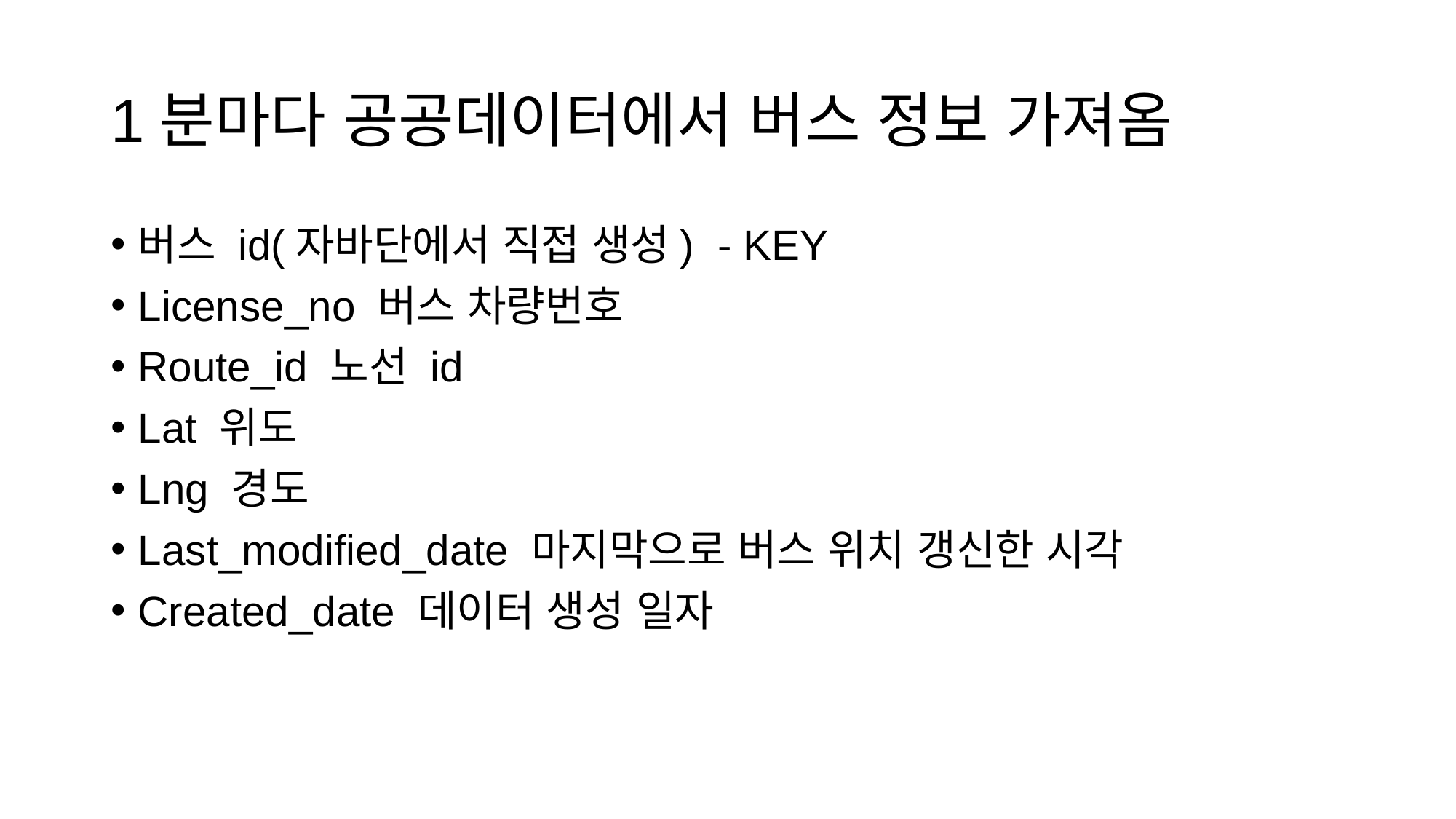

# 1분마다 공공데이터에서 버스 정보 가져옴
버스 id(자바단에서 직접 생성)  - KEY
License_no 버스 차량번호
Route_id 노선 id
Lat 위도
Lng 경도
Last_modified_date 마지막으로 버스 위치 갱신한 시각
Created_date 데이터 생성 일자